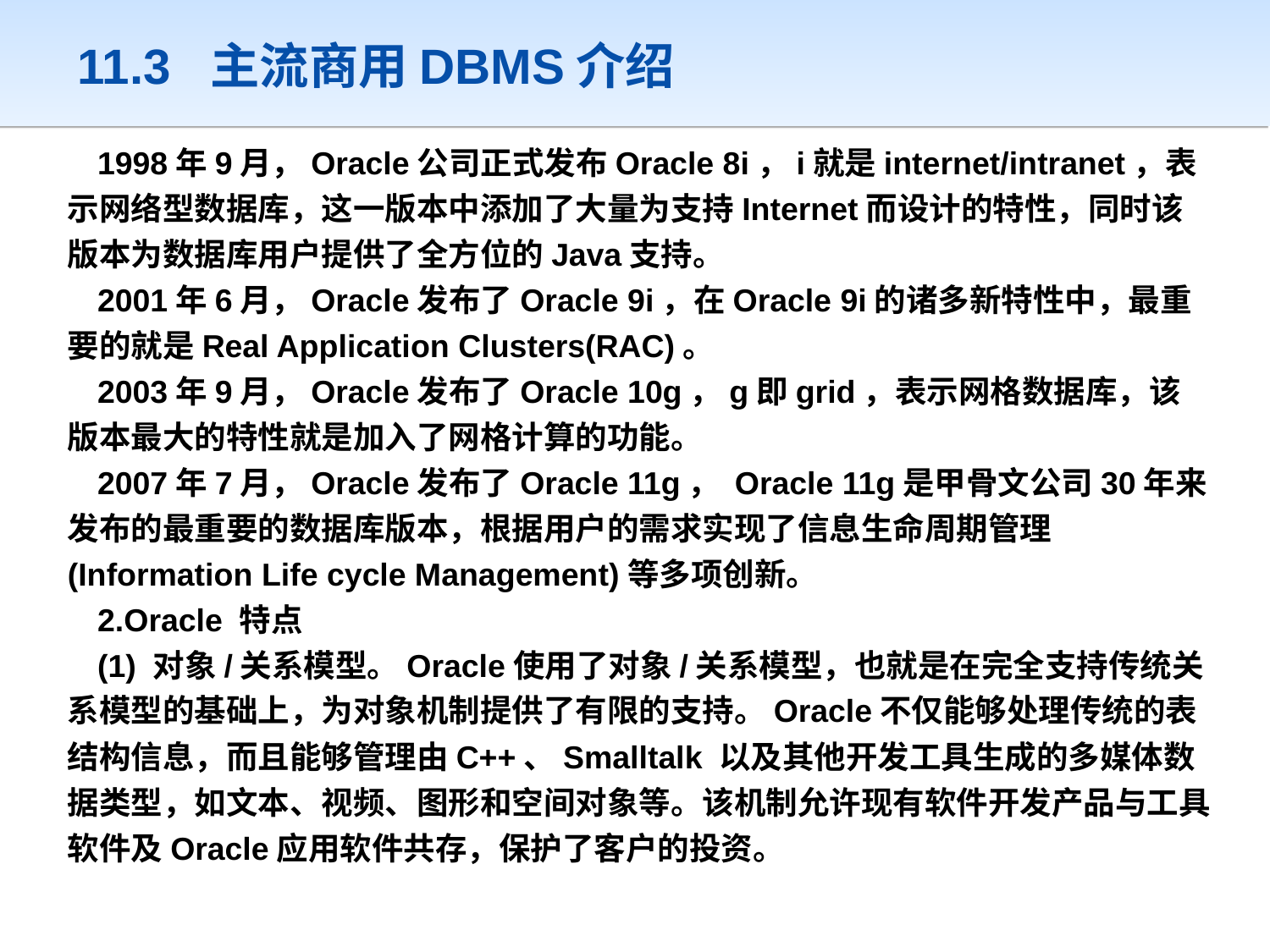

# 11.3  主流商用DBMS介绍
1998年9月，Oracle公司正式发布Oracle 8i，i就是internet/intranet，表示网络型数据库，这一版本中添加了大量为支持Internet而设计的特性，同时该版本为数据库用户提供了全方位的Java支持。
2001年6月，Oracle发布了Oracle 9i，在Oracle 9i的诸多新特性中，最重要的就是Real Application Clusters(RAC)。
2003年9月，Oracle发布了Oracle 10g，g即grid，表示网格数据库，该版本最大的特性就是加入了网格计算的功能。
2007年7月，Oracle发布了Oracle 11g， Oracle 11g是甲骨文公司30年来发布的最重要的数据库版本，根据用户的需求实现了信息生命周期管理(Information Life cycle Management)等多项创新。
2.Oracle 特点
(1) 对象/关系模型。Oracle使用了对象/关系模型，也就是在完全支持传统关系模型的基础上，为对象机制提供了有限的支持。Oracle不仅能够处理传统的表结构信息，而且能够管理由C++、Smalltalk 以及其他开发工具生成的多媒体数据类型，如文本、视频、图形和空间对象等。该机制允许现有软件开发产品与工具软件及Oracle应用软件共存，保护了客户的投资。